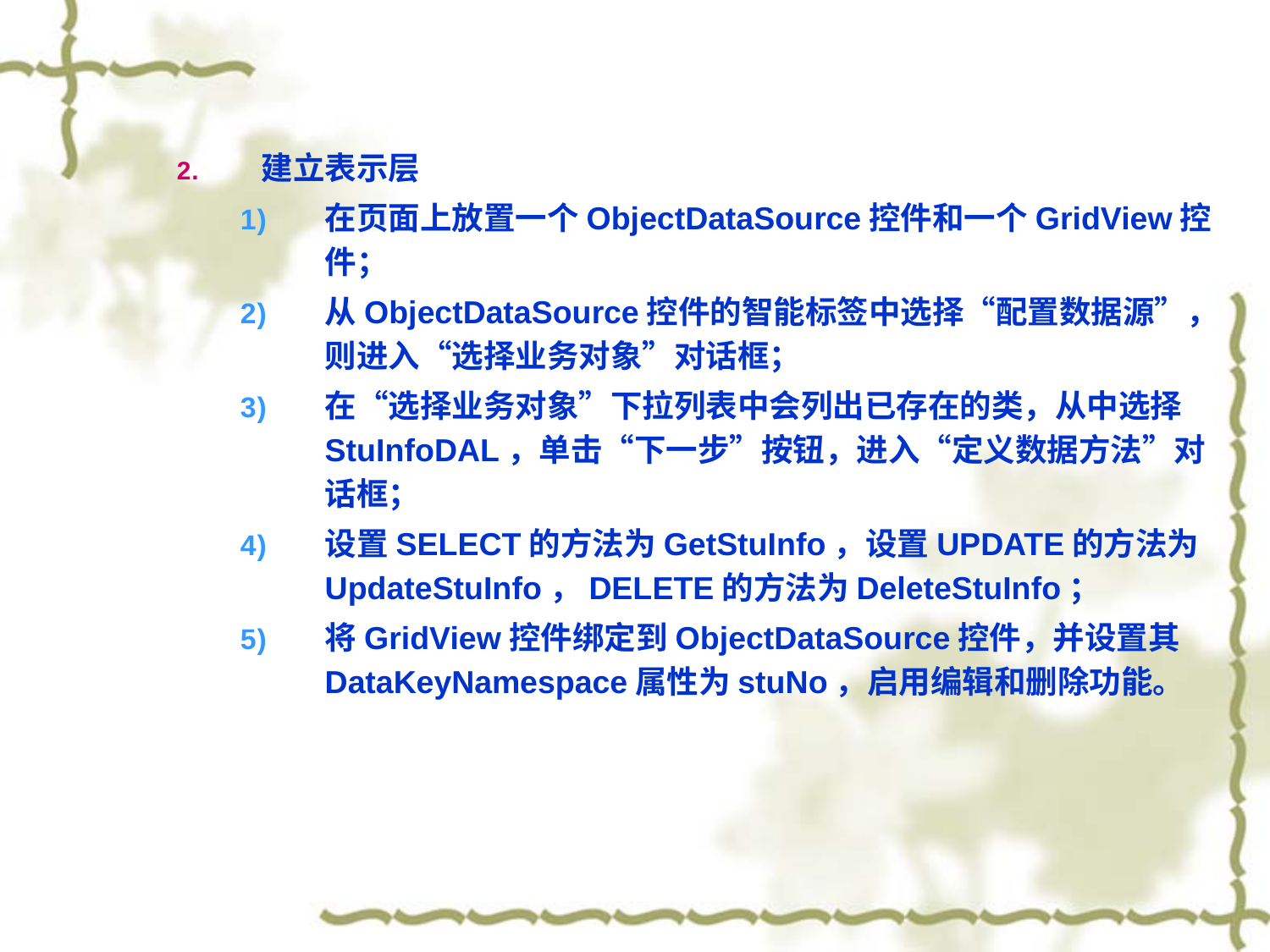

建立表示层
在页面上放置一个ObjectDataSource控件和一个GridView控件；
从ObjectDataSource控件的智能标签中选择“配置数据源”，则进入“选择业务对象”对话框；
在“选择业务对象”下拉列表中会列出已存在的类，从中选择StuInfoDAL，单击“下一步”按钮，进入“定义数据方法”对话框；
设置SELECT的方法为GetStuInfo，设置UPDATE的方法为UpdateStuInfo，DELETE的方法为DeleteStuInfo；
将GridView控件绑定到ObjectDataSource控件，并设置其DataKeyNamespace属性为stuNo，启用编辑和删除功能。